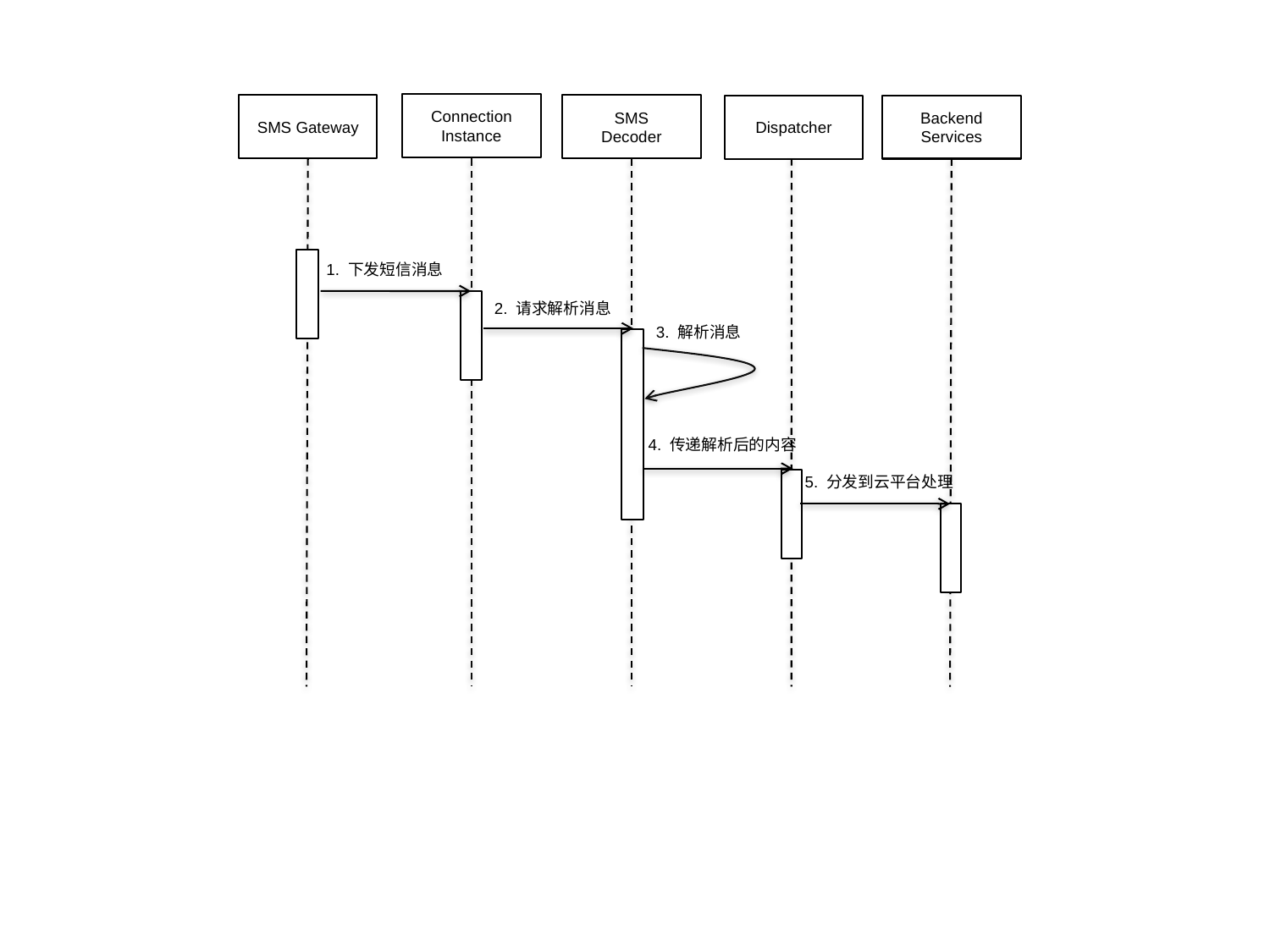

Connection Instance
SMS Gateway
SMS
Decoder
Backend
Services
Dispatcher

1. 下发短信消息

2. 请求解析消息
3. 解析消息

4. 传递解析后的内容
5. 分发到云平台处理